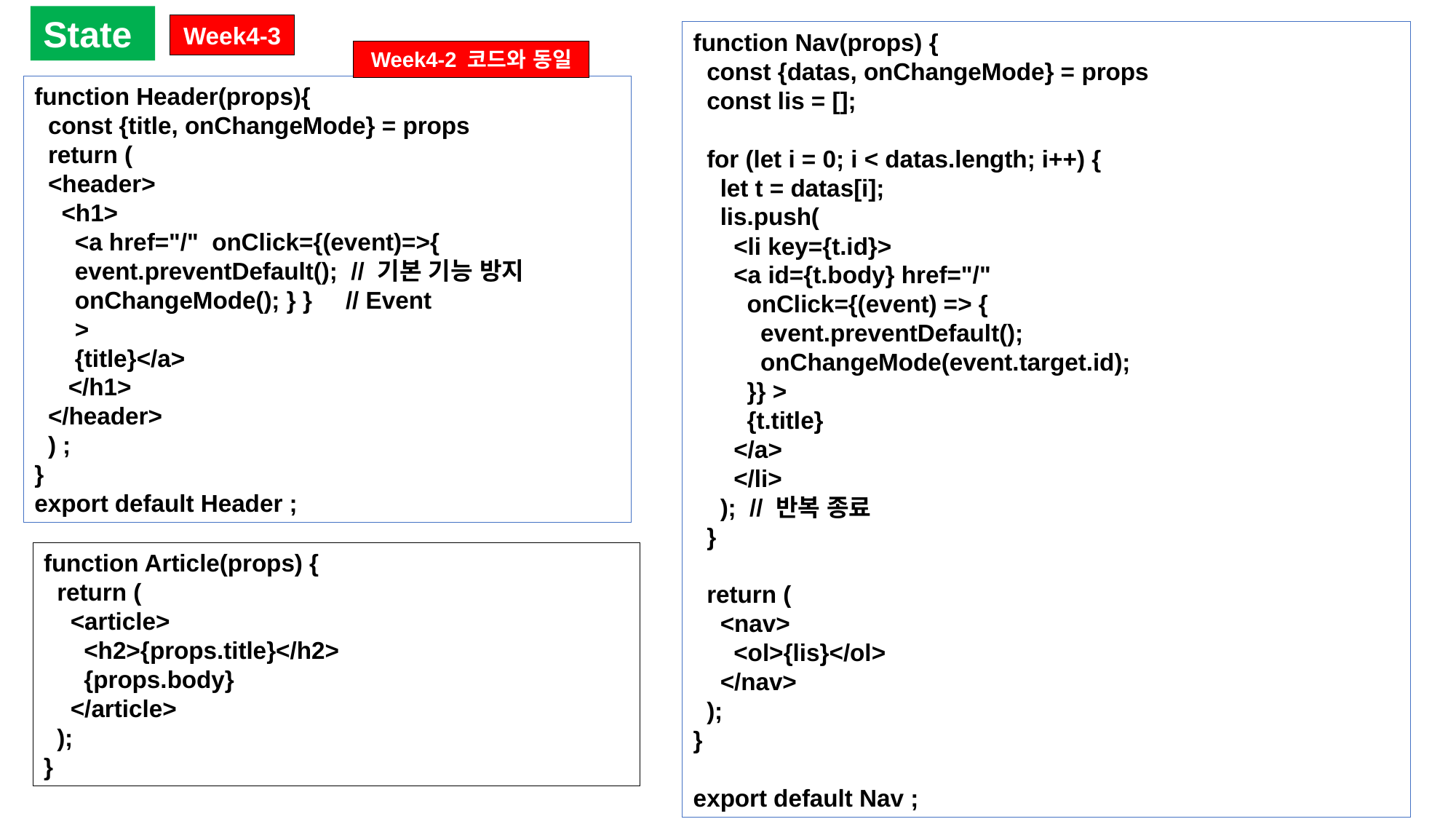

State
Week4-3
function Nav(props) {
  const {datas, onChangeMode} = props
  const lis = [];

  for (let i = 0; i < datas.length; i++) {
    let t = datas[i];
    lis.push(
      <li key={t.id}>
      <a id={t.body} href="/"
        onClick={(event) => {
          event.preventDefault();
          onChangeMode(event.target.id);
        }} >
        {t.title}
      </a>
      </li>
    );  // 반복 종료
  }

  return (
    <nav>
      <ol>{lis}</ol>
    </nav>
  );
}

export default Nav ;
Week4-2 코드와 동일
function Header(props){
  const {title, onChangeMode} = props
  return (
  <header>
    <h1>
      <a href="/"  onClick={(event)=>{
      event.preventDefault();  // 기본 기능 방지
      onChangeMode(); } }     // Event
      >
      {title}</a>
     </h1>
  </header>
  ) ;
}
export default Header ;
function Article(props) {
  return (
    <article>
      <h2>{props.title}</h2>
      {props.body}
    </article>
  );
}